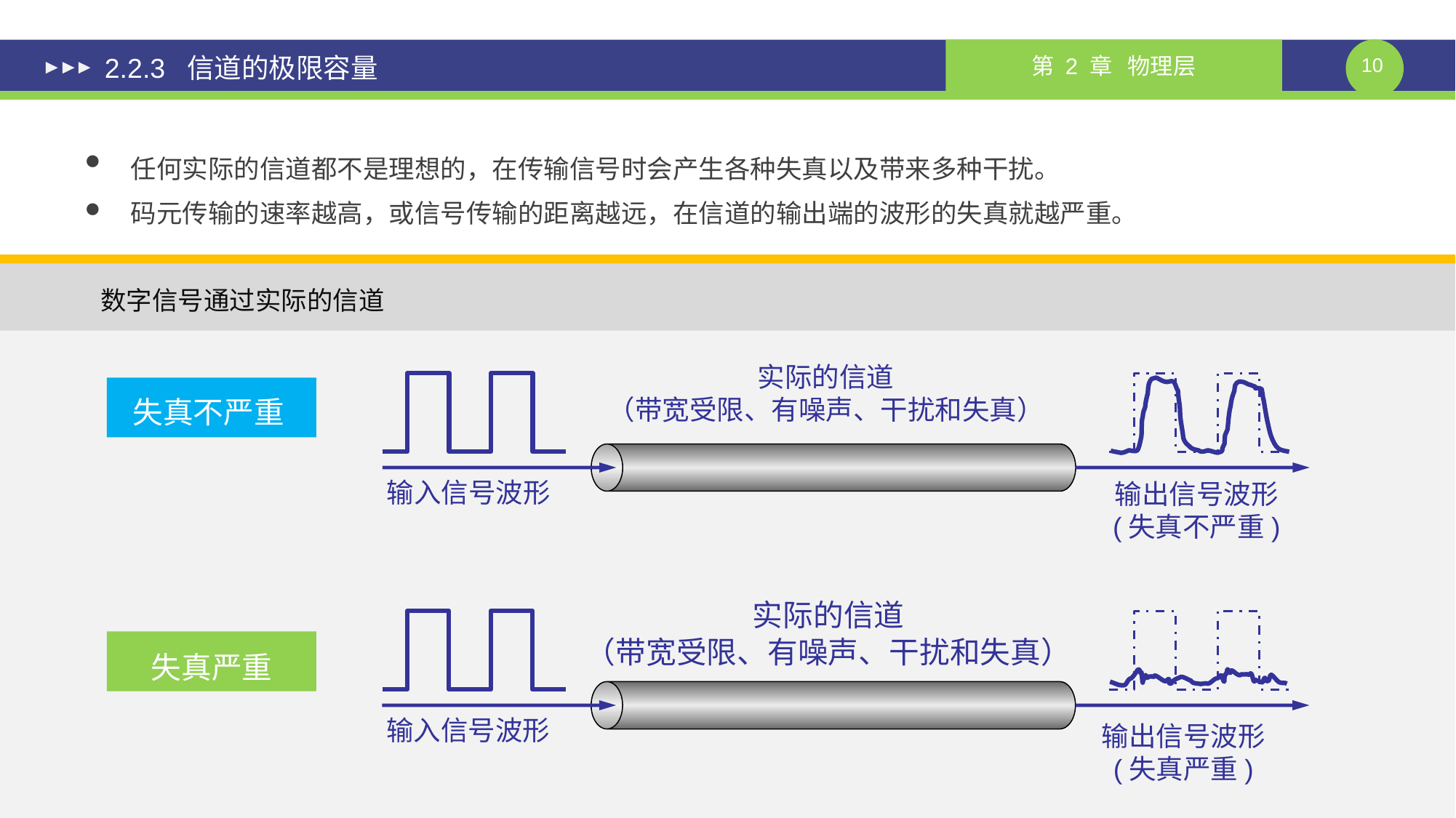

# 2.2.3  信道的极限容量
任何实际的信道都不是理想的，在传输信号时会产生各种失真以及带来多种干扰。
码元传输的速率越高，或信号传输的距离越远，在信道的输出端的波形的失真就越严重。

数字信号通过实际的信道
实际的信道
（带宽受限、有噪声、干扰和失真）

失真不严重

输入信号波形
输出信号波形
(失真不严重)

实际的信道
（带宽受限、有噪声、干扰和失真）

输入信号波形
输出信号波形
(失真严重)

失真严重